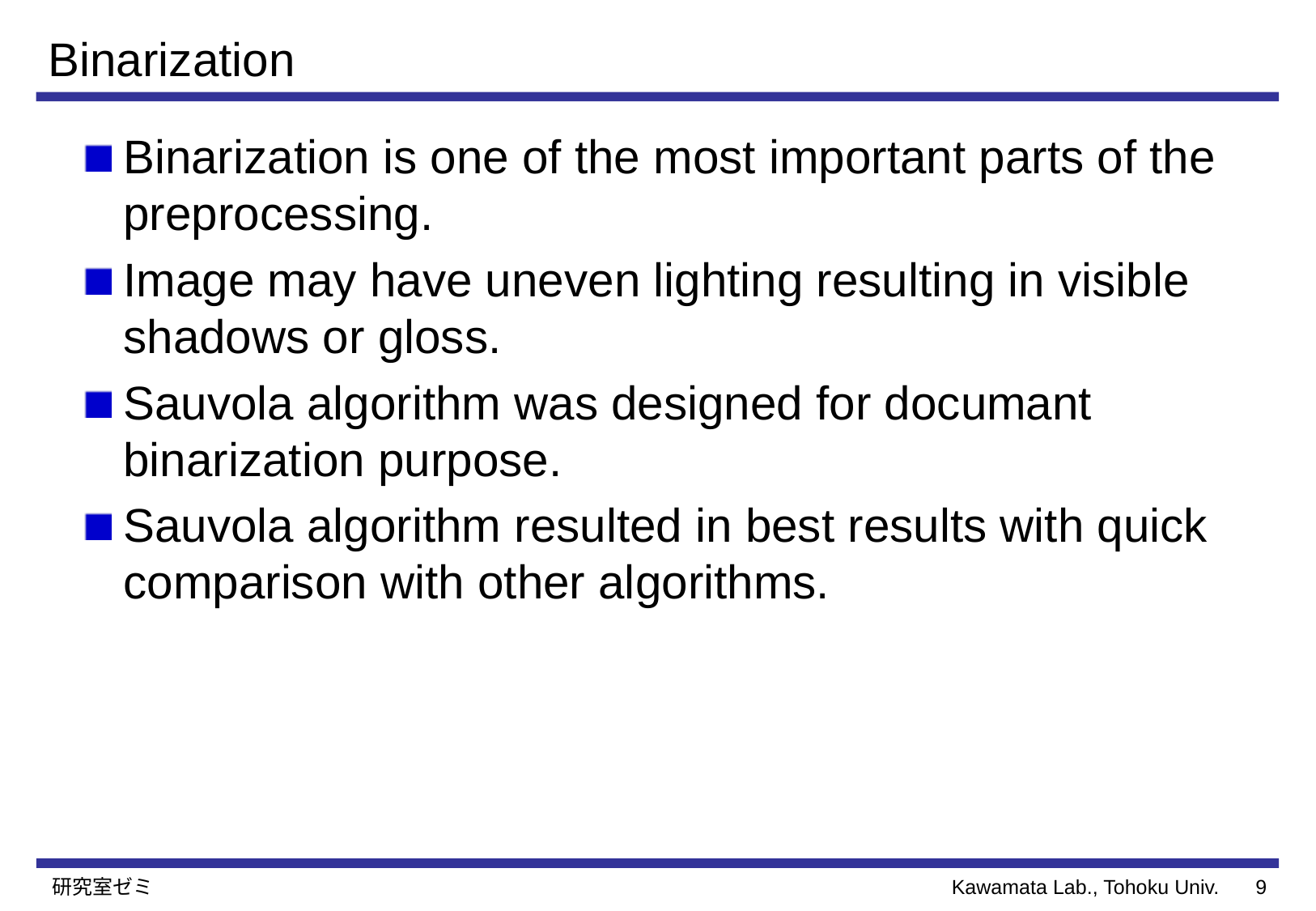

# Binarization
Binarization is one of the most important parts of the preprocessing.
Image may have uneven lighting resulting in visible shadows or gloss.
Sauvola algorithm was designed for documant binarization purpose.
Sauvola algorithm resulted in best results with quick comparison with other algorithms.
研究室ゼミ
9